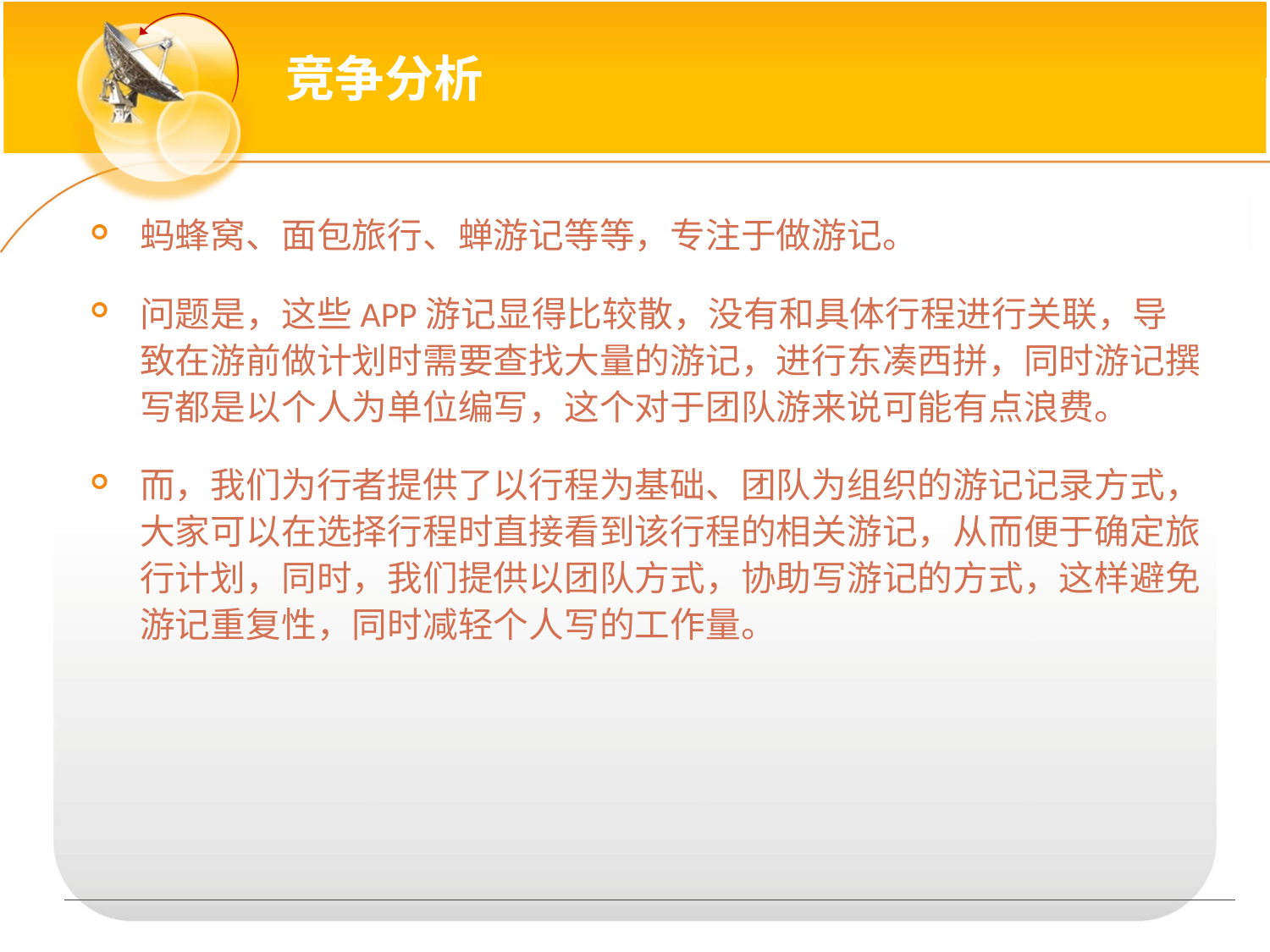

# 竞争分析
蚂蜂窝、面包旅行、蝉游记等等，专注于做游记。
问题是，这些APP游记显得比较散，没有和具体行程进行关联，导致在游前做计划时需要查找大量的游记，进行东凑西拼，同时游记撰写都是以个人为单位编写，这个对于团队游来说可能有点浪费。
而，我们为行者提供了以行程为基础、团队为组织的游记记录方式，大家可以在选择行程时直接看到该行程的相关游记，从而便于确定旅行计划，同时，我们提供以团队方式，协助写游记的方式，这样避免游记重复性，同时减轻个人写的工作量。